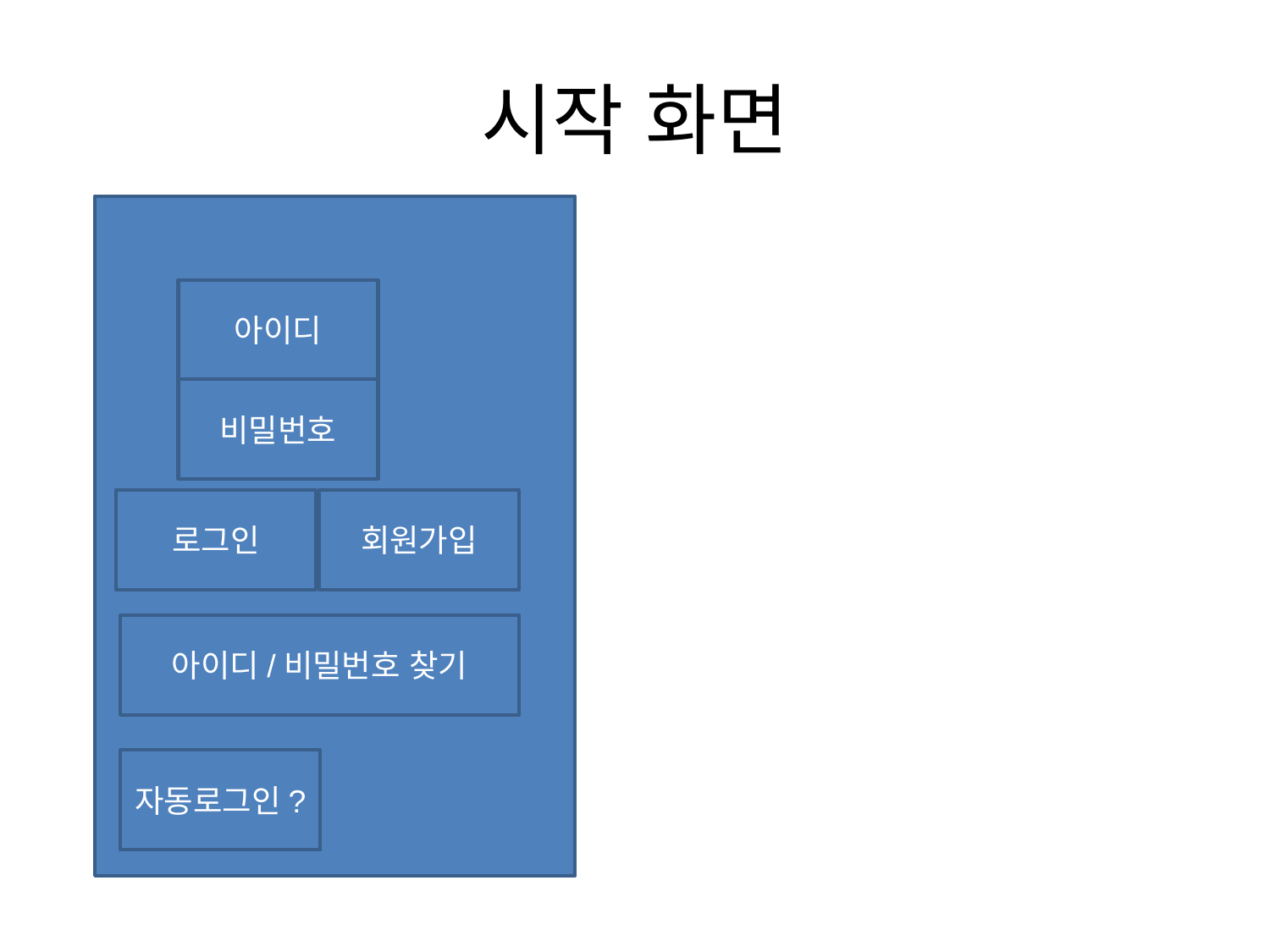

# 시작 화면

로그인
회원가입

아이디
비밀번호
아이디/비밀번호 찾기
자동로그인?